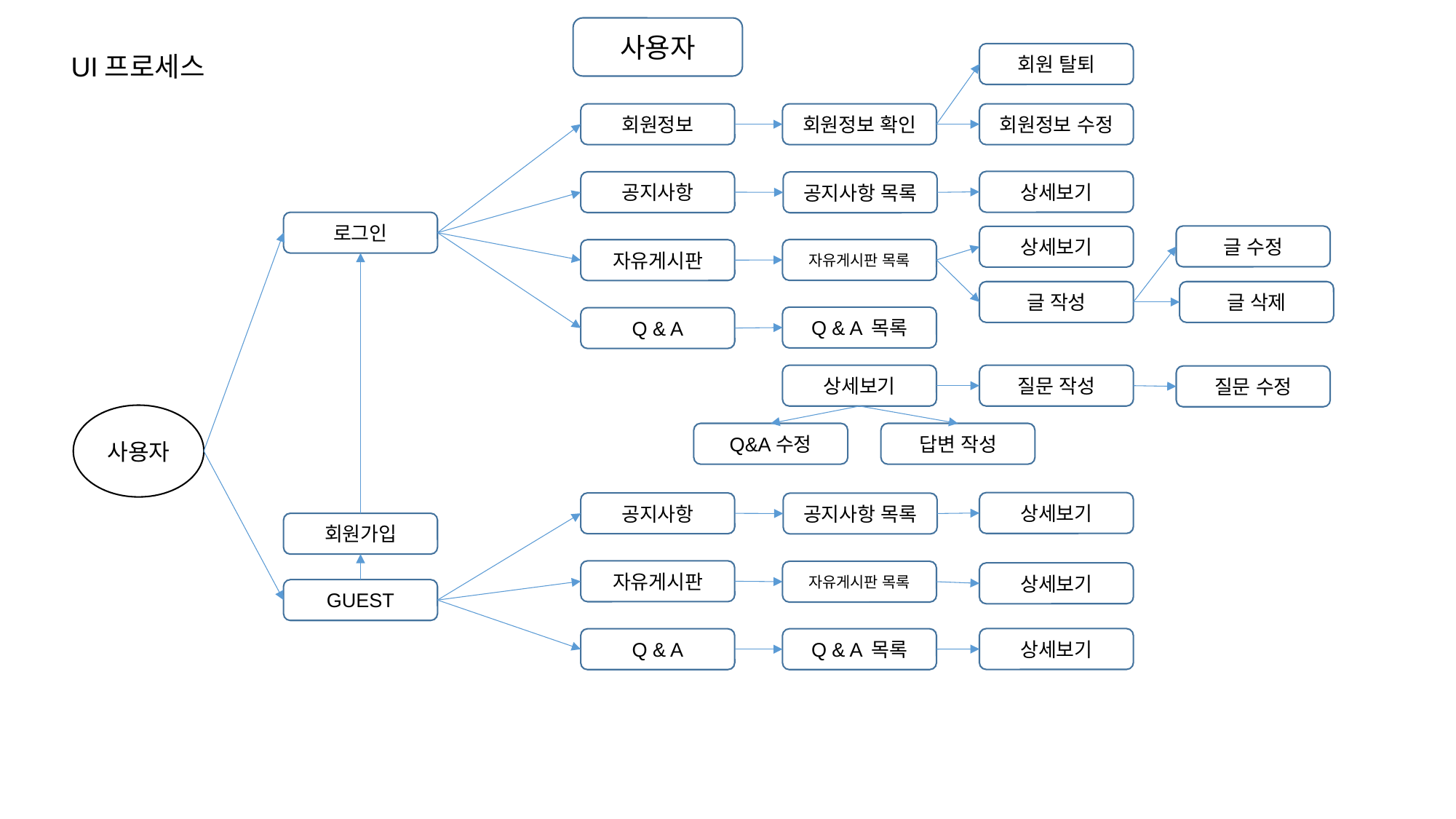

사용자
회원 탈퇴
UI프로세스
회원정보
회원정보 확인
회원정보 수정
상세보기
공지사항
공지사항 목록
로그인
글 수정
상세보기
자유게시판 목록
자유게시판
글 작성
글 삭제
Q & A 목록
Q & A
상세보기
질문 작성
질문 수정
사용자
Q&A수정
답변 작성
상세보기
공지사항
공지사항 목록
회원가입
자유게시판
자유게시판 목록
상세보기
GUEST
상세보기
Q & A
Q & A 목록